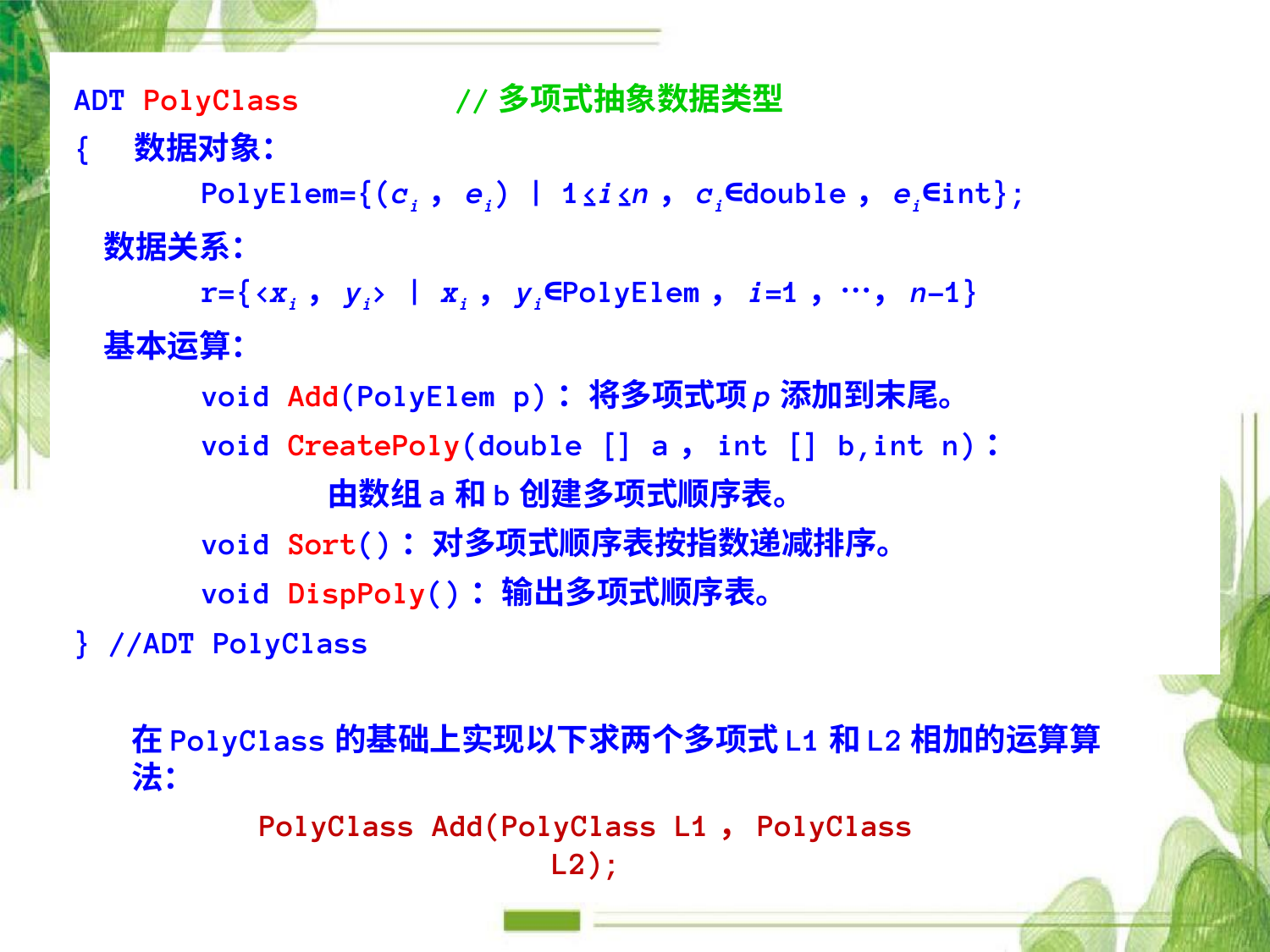

ADT PolyClass		//多项式抽象数据类型
{  数据对象：
	PolyElem={(ci，ei) | 1≤i≤n，ci∈double，ei∈int};
   数据关系：
	r={<xi，yi> | xi，yi∈PolyElem，i=1，…，n-1}
   基本运算：
	void Add(PolyElem p)：将多项式项p添加到末尾。
	void CreatePoly(double [] a，int [] b,int n)：
                                  由数组a和b创建多项式顺序表。
	void Sort()：对多项式顺序表按指数递减排序。
	void DispPoly()：输出多项式顺序表。
} //ADT PolyClass
在PolyClass的基础上实现以下求两个多项式L1和L2相加的运算算法：
PolyClass Add(PolyClass L1，PolyClass L2);